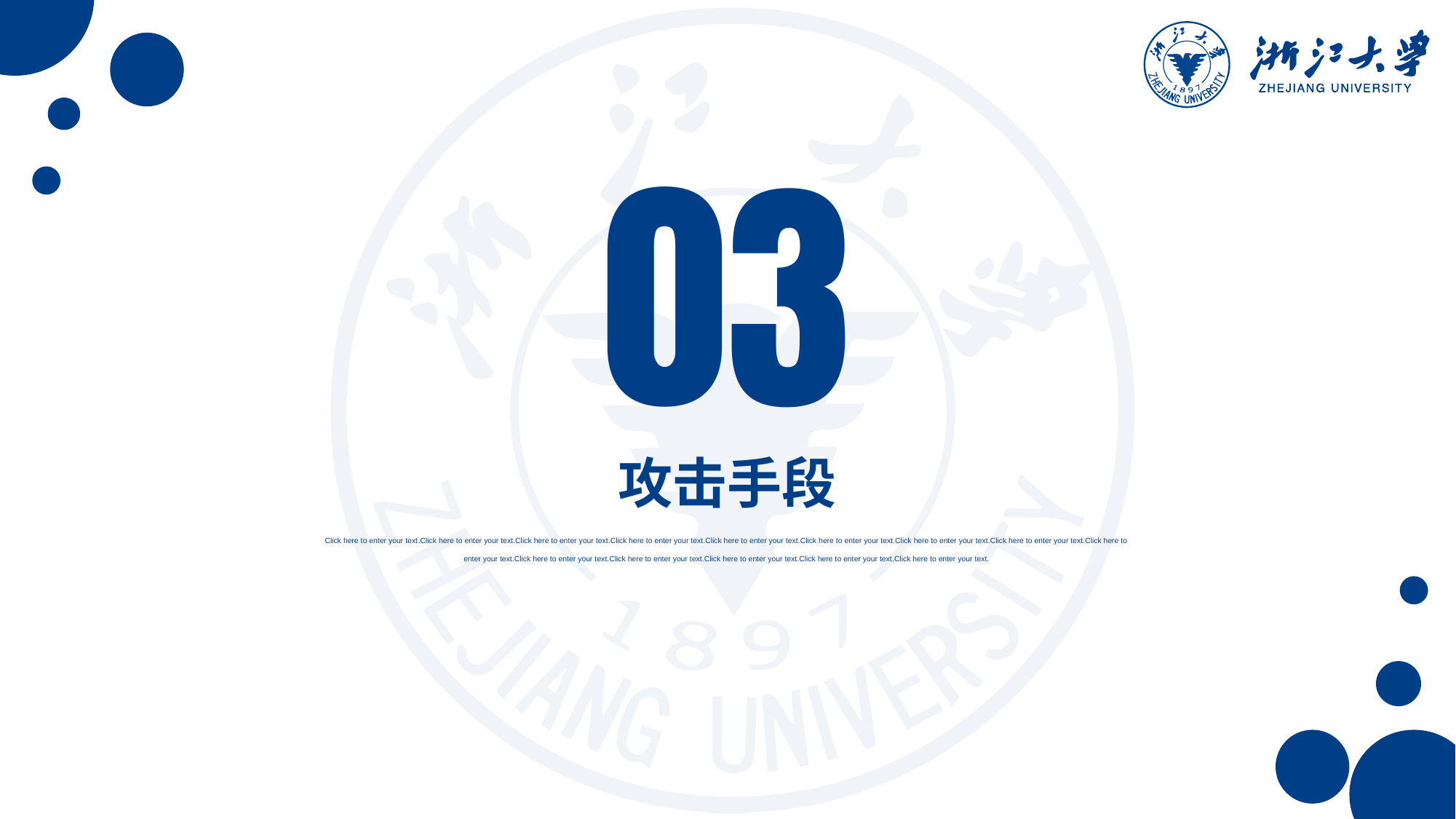

03

攻击手段
Click here to enter your text.Click here to enter your text.Click here to enter your text.Click here to enter your text.Click here to enter your text.Click here to enter your text.Click here to enter your text.Click here to enter your text.Click here to enter your text.Click here to enter your text.Click here to enter your text.Click here to enter your text.Click here to enter your text.Click here to enter your text.